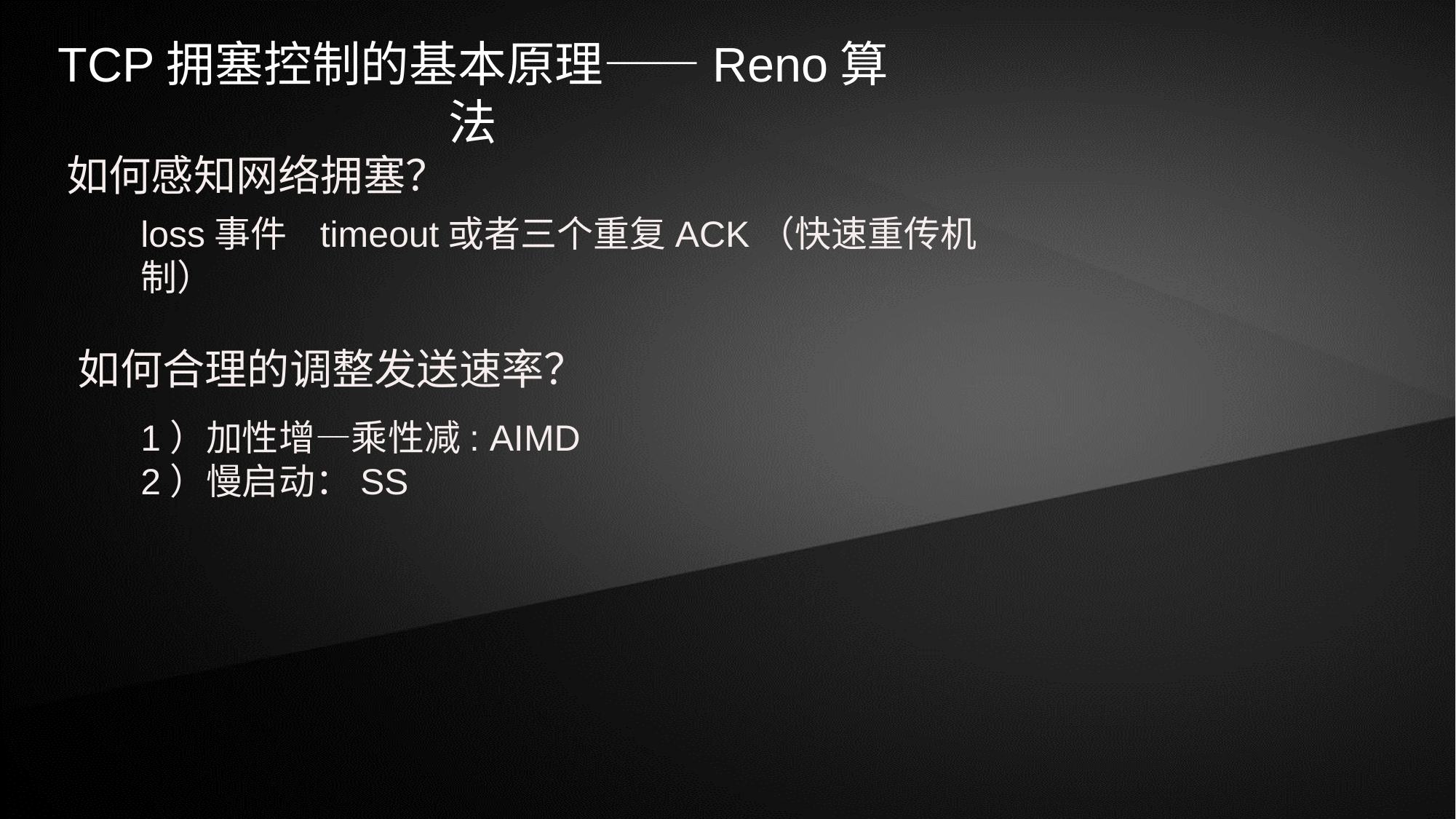

TCP拥塞控制的基本原理——Reno算法
如何感知网络拥塞？
loss事件   timeout或者三个重复ACK（快速重传机制）
如何合理的调整发送速率？
1）加性增—乘性减: AIMD
2）慢启动：SS